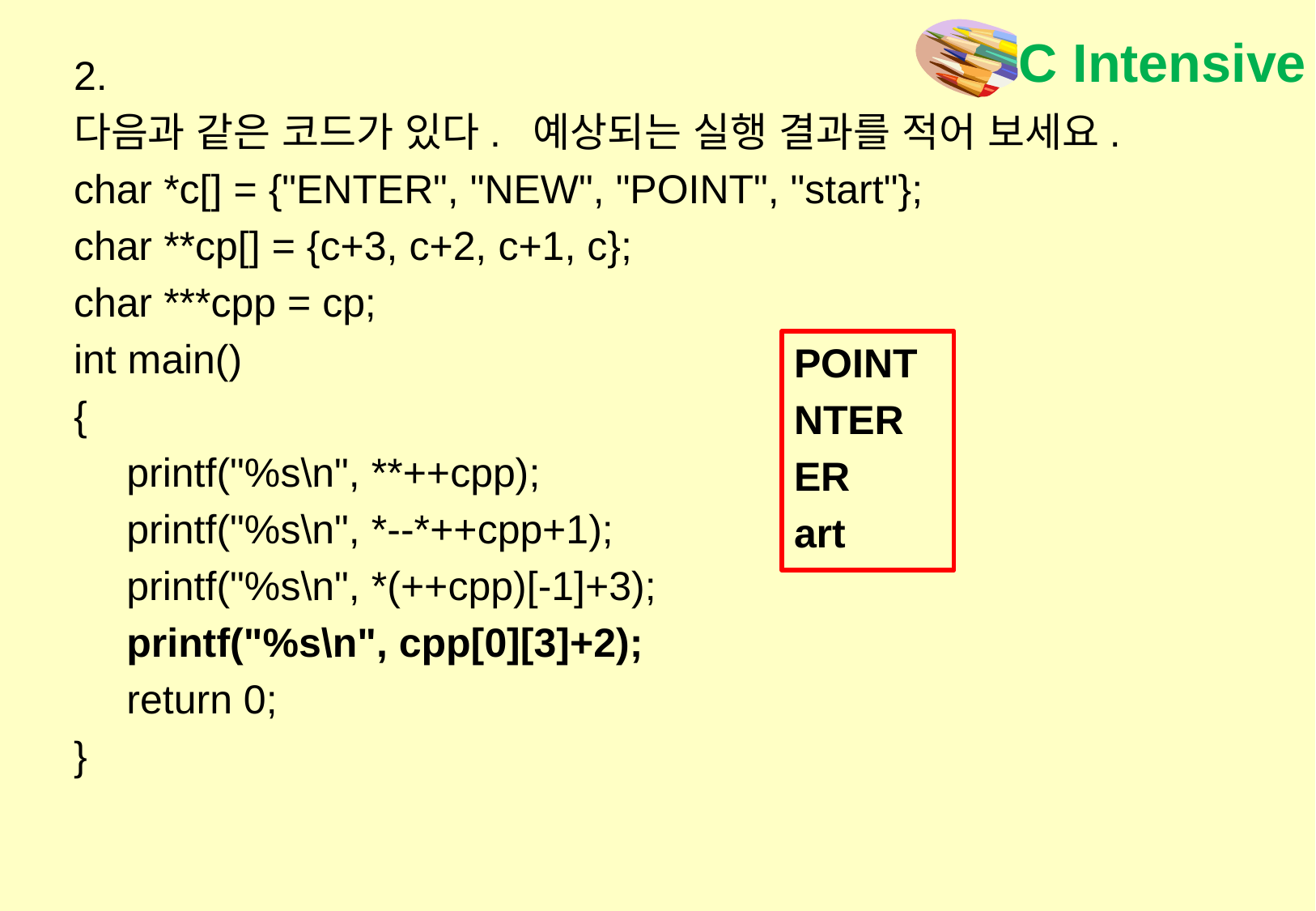

2.
다음과 같은 코드가 있다.  예상되는 실행 결과를 적어 보세요.
char *c[] = {"ENTER", "NEW", "POINT", "start"};
char **cp[] = {c+3, c+2, c+1, c};
char ***cpp = cp;
int main()
{
printf("%s\n", **++cpp);
printf("%s\n", *--*++cpp+1);
printf("%s\n", *(++cpp)[-1]+3);
printf("%s\n", cpp[0][3]+2);
return 0;
}

POINT
NTER
ER
art